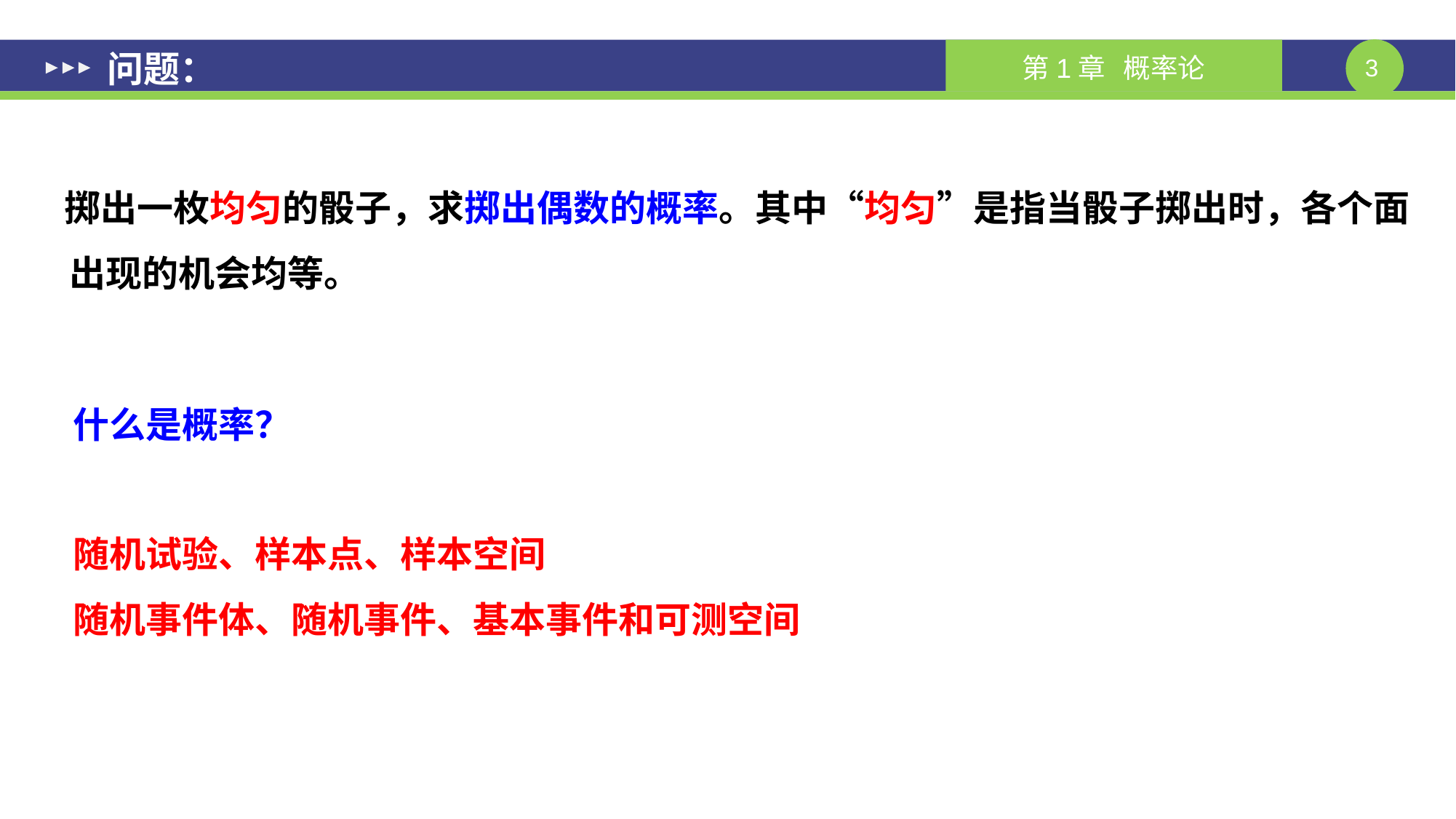

# 问题：
     掷出一枚均匀的骰子，求掷出偶数的概率。其中“均匀”是指当骰子掷出时，各个面出现的机会均等。
什么是概率？
随机试验、样本点、样本空间
随机事件体、随机事件、基本事件和可测空间